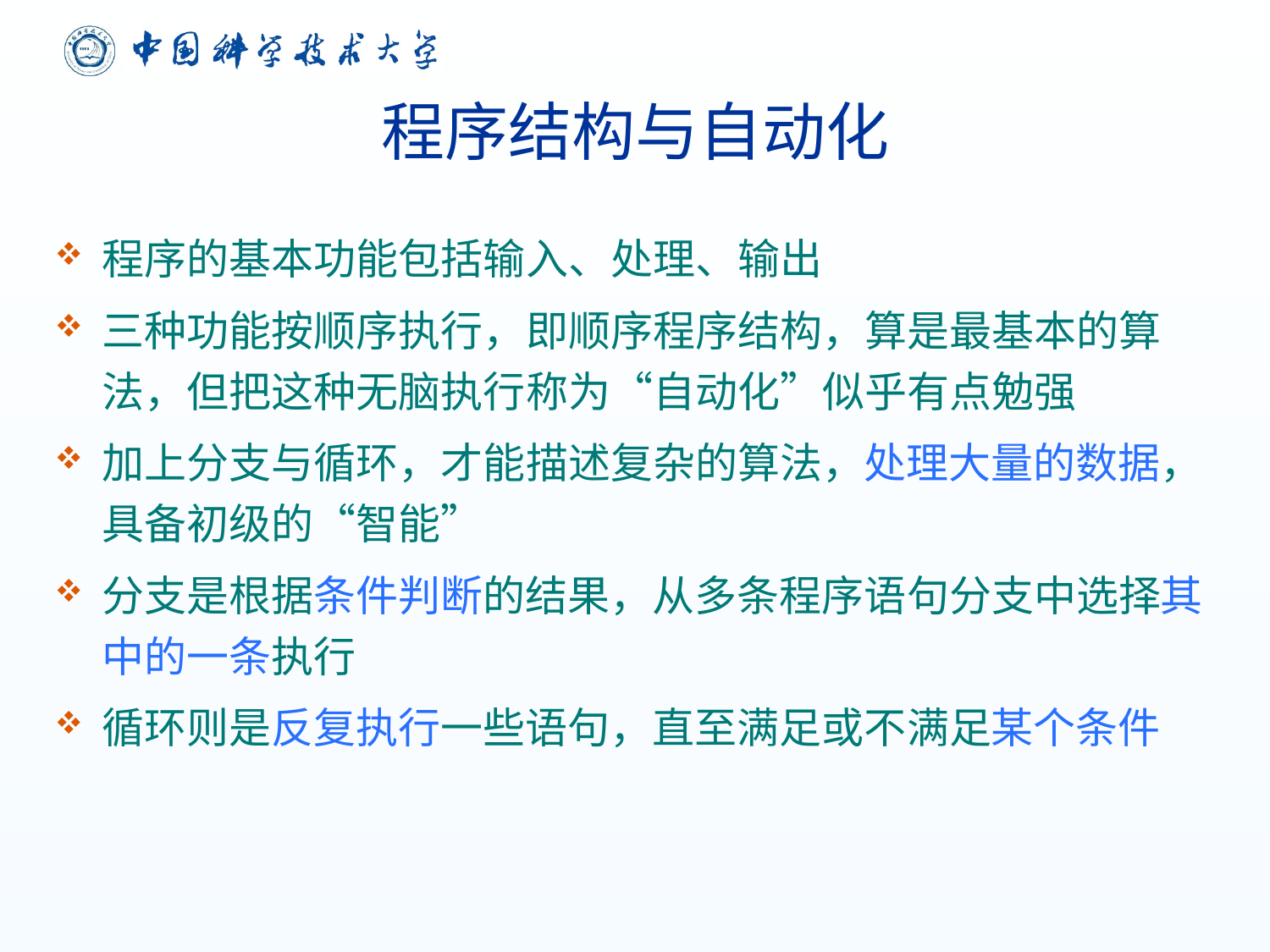

# 程序结构与自动化
程序的基本功能包括输入、处理、输出
三种功能按顺序执行，即顺序程序结构，算是最基本的算法，但把这种无脑执行称为“自动化”似乎有点勉强
加上分支与循环，才能描述复杂的算法，处理大量的数据，具备初级的“智能”
分支是根据条件判断的结果，从多条程序语句分支中选择其中的一条执行
循环则是反复执行一些语句，直至满足或不满足某个条件